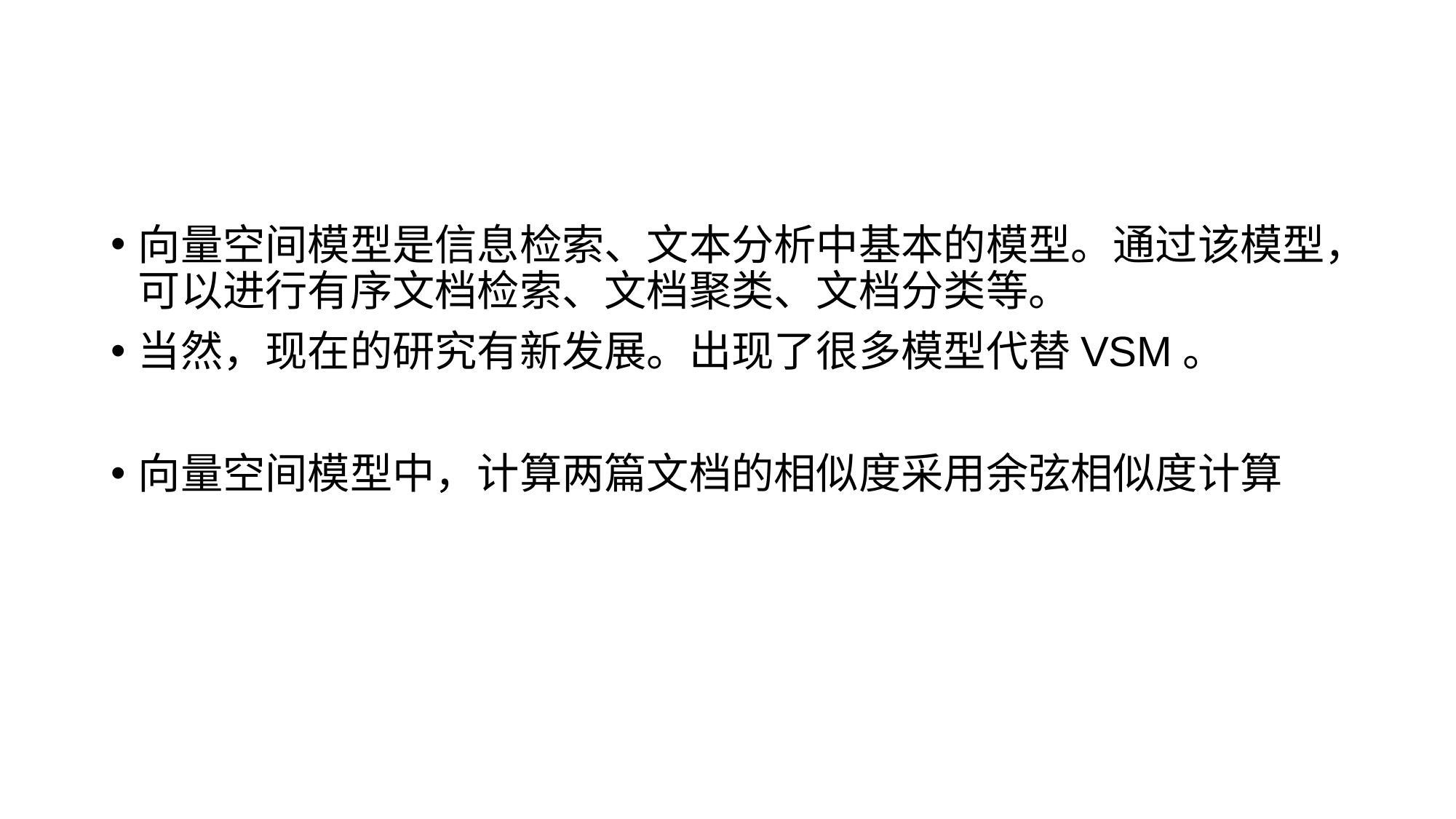

#
向量空间模型是信息检索、文本分析中基本的模型。通过该模型，可以进行有序文档检索、文档聚类、文档分类等。
当然，现在的研究有新发展。出现了很多模型代替VSM。

向量空间模型中，计算两篇文档的相似度采用余弦相似度计算